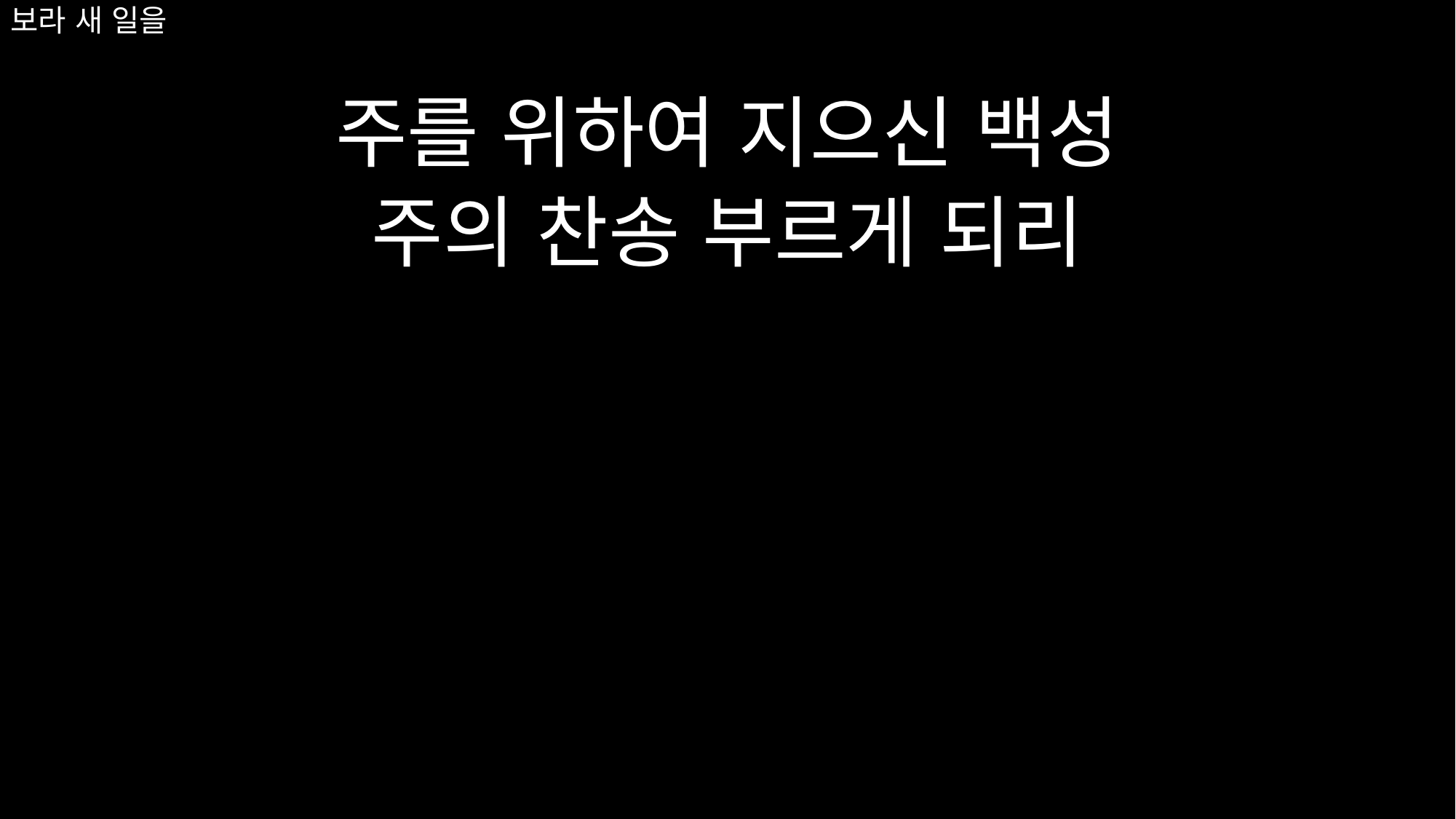

# 보라 새 일을
주를 위하여 지으신 백성
주의 찬송 부르게 되리